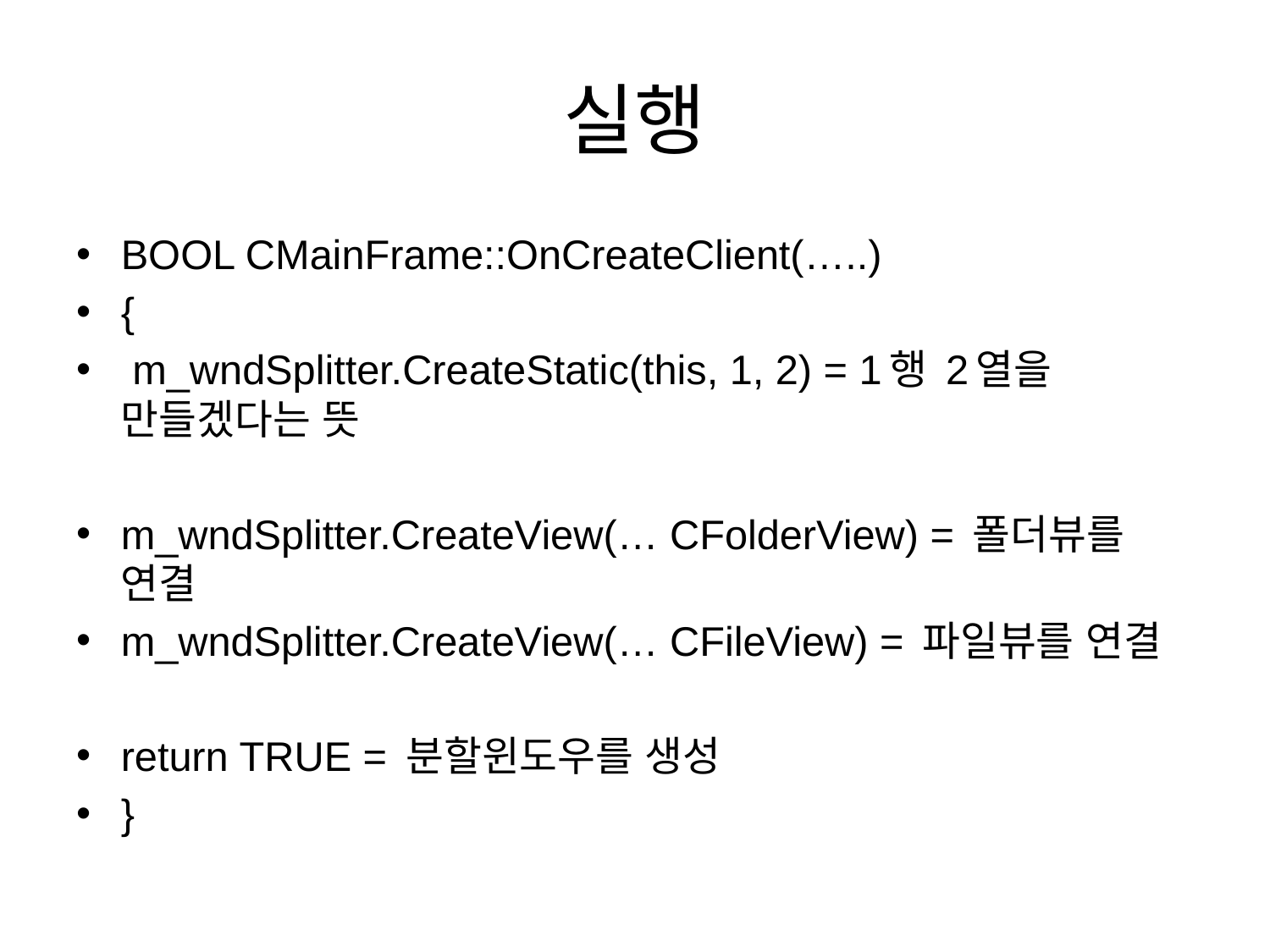

# 실행
BOOL CMainFrame::OnCreateClient(…..)
{
 m_wndSplitter.CreateStatic(this, 1, 2) = 1행 2열을 만들겠다는 뜻

m_wndSplitter.CreateView(… CFolderView) = 폴더뷰를 연결
m_wndSplitter.CreateView(… CFileView) = 파일뷰를 연결

return TRUE = 분할윈도우를 생성
}